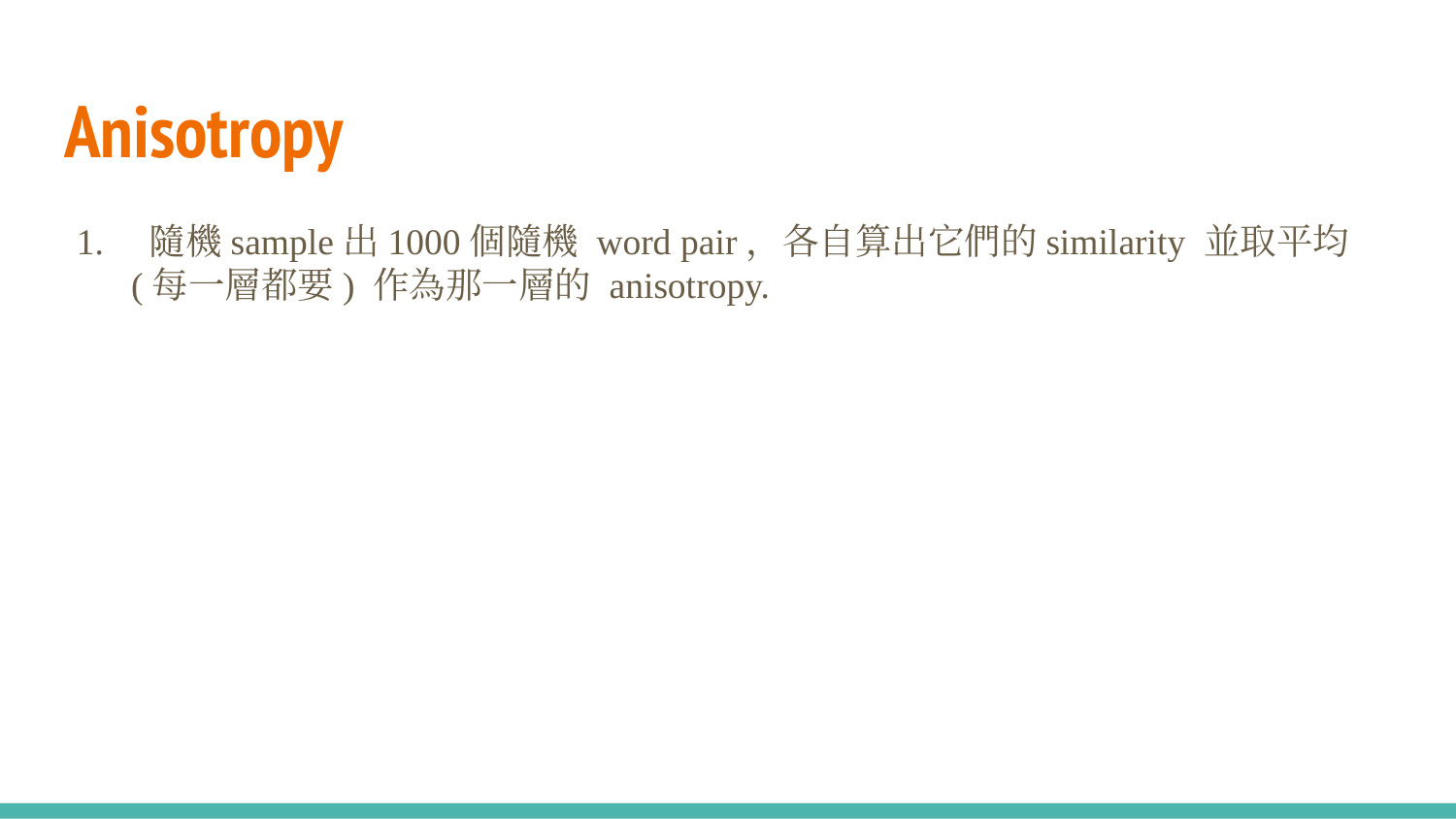

# Anisotropy
 隨機sample出1000個隨機 word pair，各自算出它們的similarity 並取平均
(每一層都要) 作為那一層的 anisotropy.